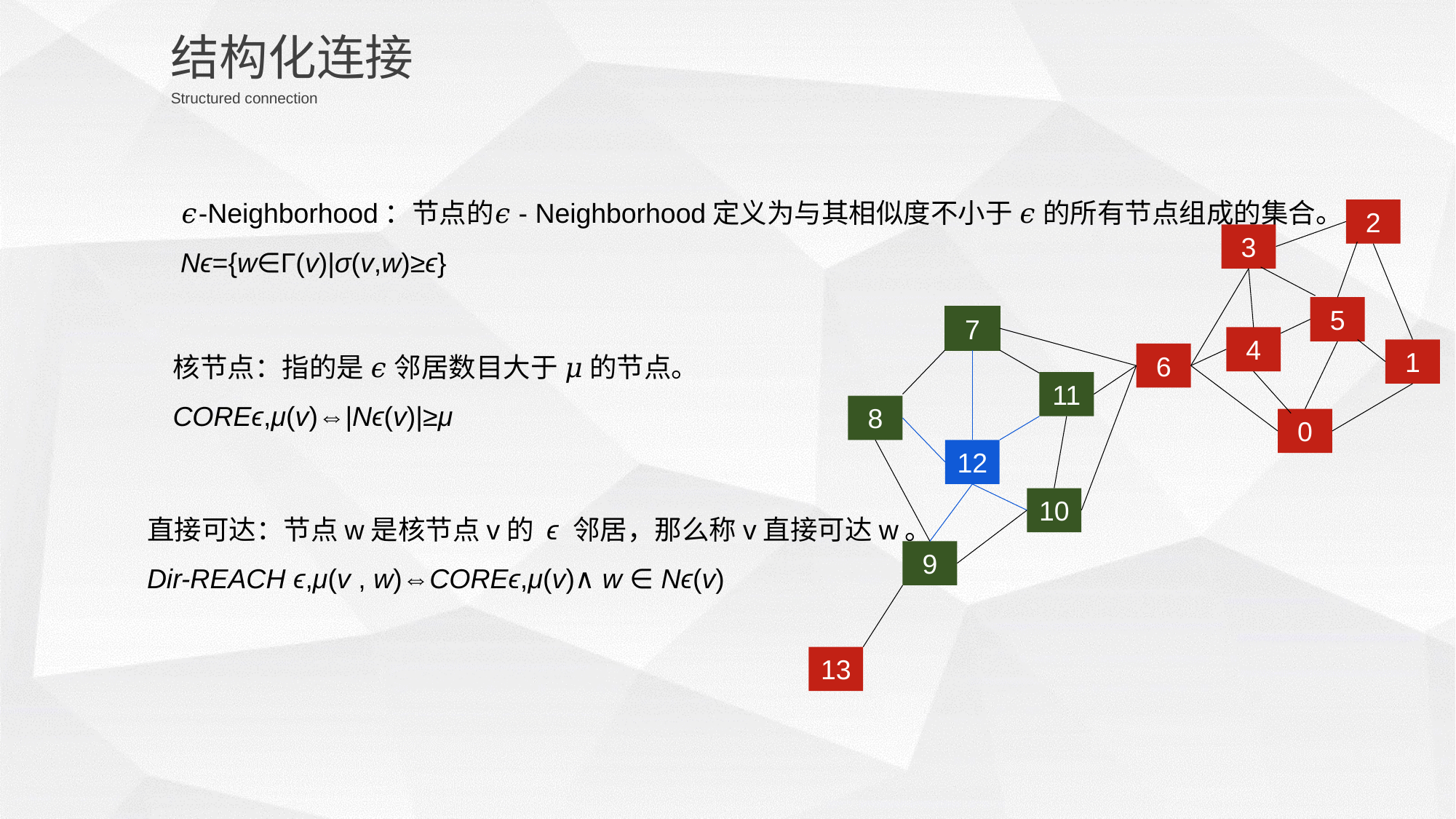

结构化连接
Structured connection
𝜖-Neighborhood：节点的𝜖- Neighborhood定义为与其相似度不小于 𝜖 的所有节点组成的集合。
Nϵ={w∈Γ(v)|σ(v,w)≥ϵ}
2
3
5
7
4
核节点：指的是 𝜖 邻居数目大于 𝜇 的节点。
COREϵ,μ(v)⇔|Nϵ(v)|≥μ
1
6
11
8
0
12
10
直接可达：节点w是核节点v的 ϵ 邻居，那么称v直接可达w。
Dir-REACH ϵ,μ(v , w)⇔COREϵ,μ(v)∧ w ∈ Nϵ(v)
9
13